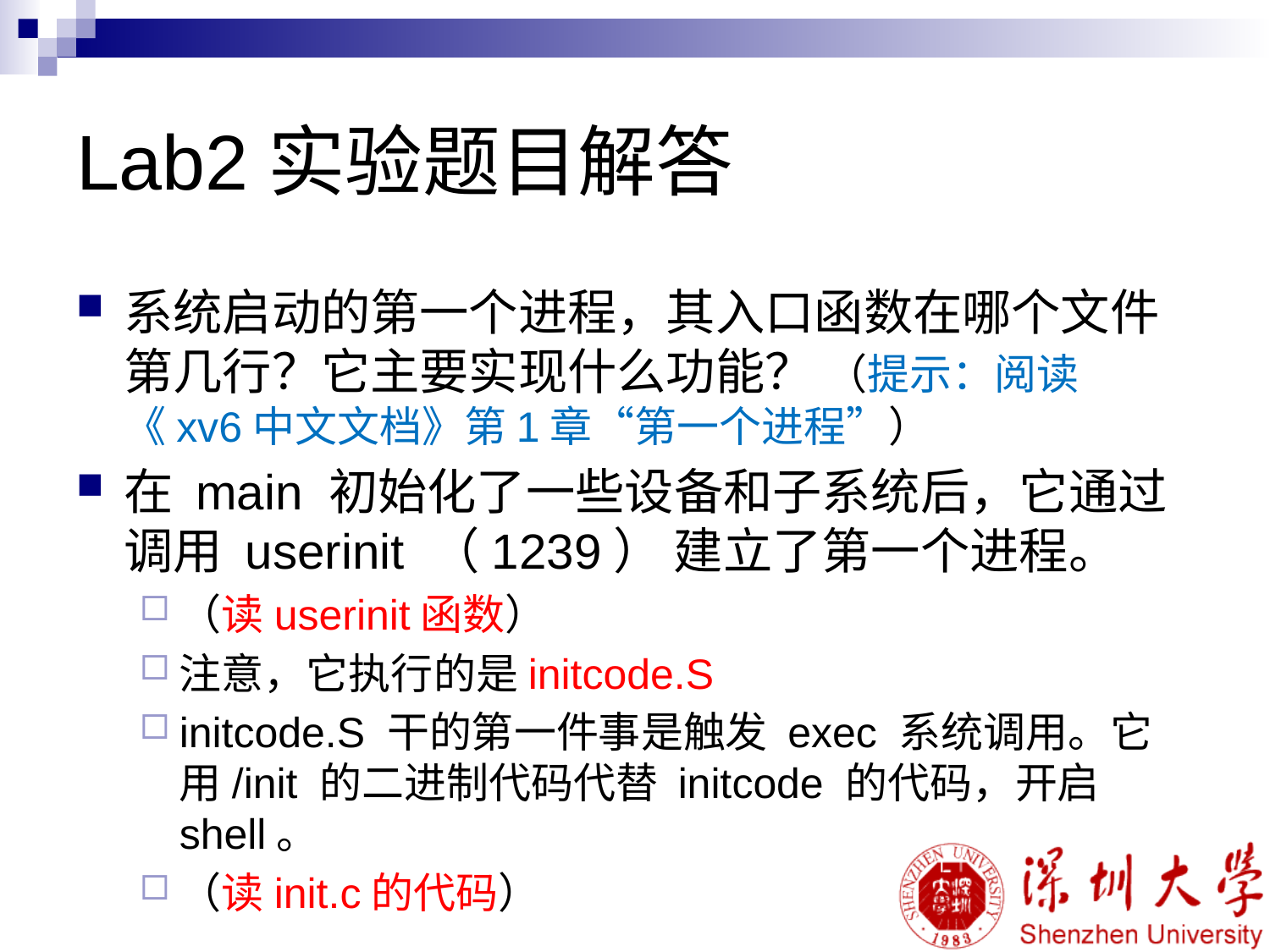

# Lab2实验题目解答
系统启动的第一个进程，其入口函数在哪个文件第几行？它主要实现什么功能？ （提示：阅读《xv6中文文档》第1章“第一个进程”）
在 main 初始化了一些设备和子系统后，它通过调用 userinit （1239） 建立了第一个进程。
（读userinit函数）
注意，它执行的是initcode.S
initcode.S 干的第一件事是触发 exec 系统调用。它用/init 的二进制代码代替 initcode 的代码，开启shell。
（读init.c的代码）